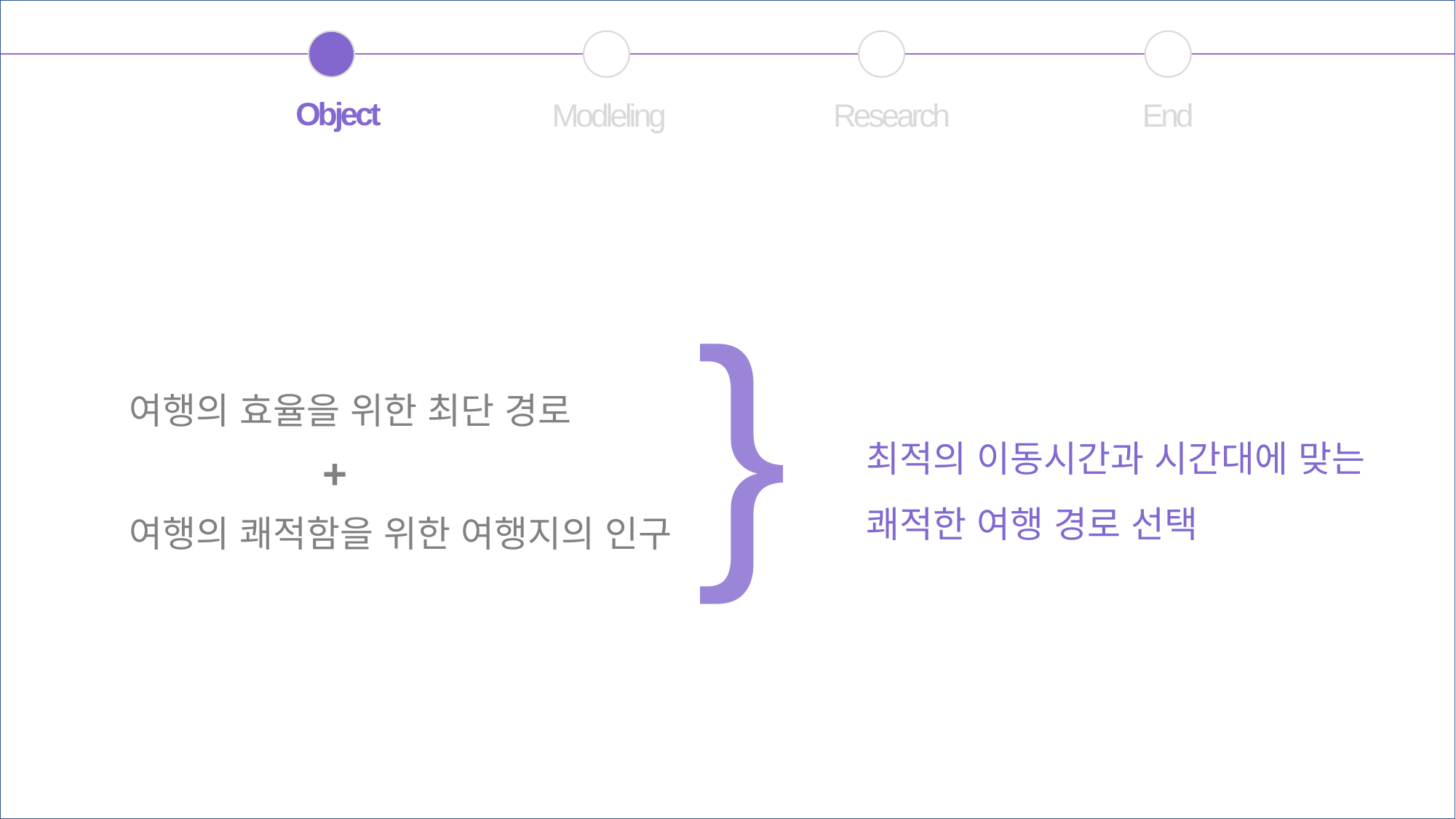

Object
Modleling
Research
End
}
여행의 효율을 위한 최단 경로
                   +
여행의 쾌적함을 위한 여행지의 인구
최적의 이동시간과 시간대에 맞는
쾌적한 여행 경로 선택